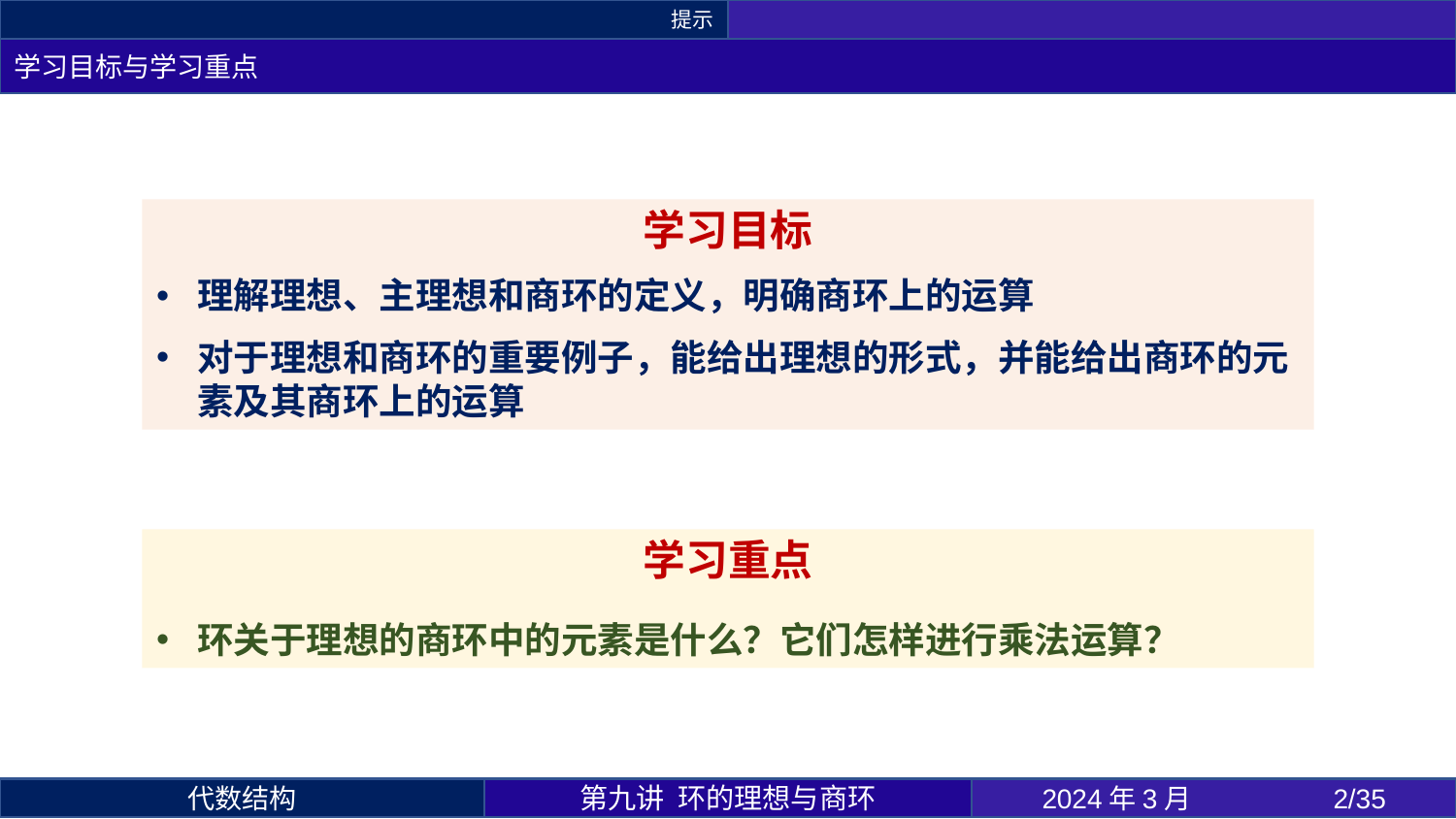

提示
学习目标与学习重点
学习目标
理解理想、主理想和商环的定义，明确商环上的运算
对于理想和商环的重要例子，能给出理想的形式，并能给出商环的元素及其商环上的运算
学习重点
环关于理想的商环中的元素是什么？它们怎样进行乘法运算？
第九讲  环的理想与商环
2024年3月 	2/35
代数结构